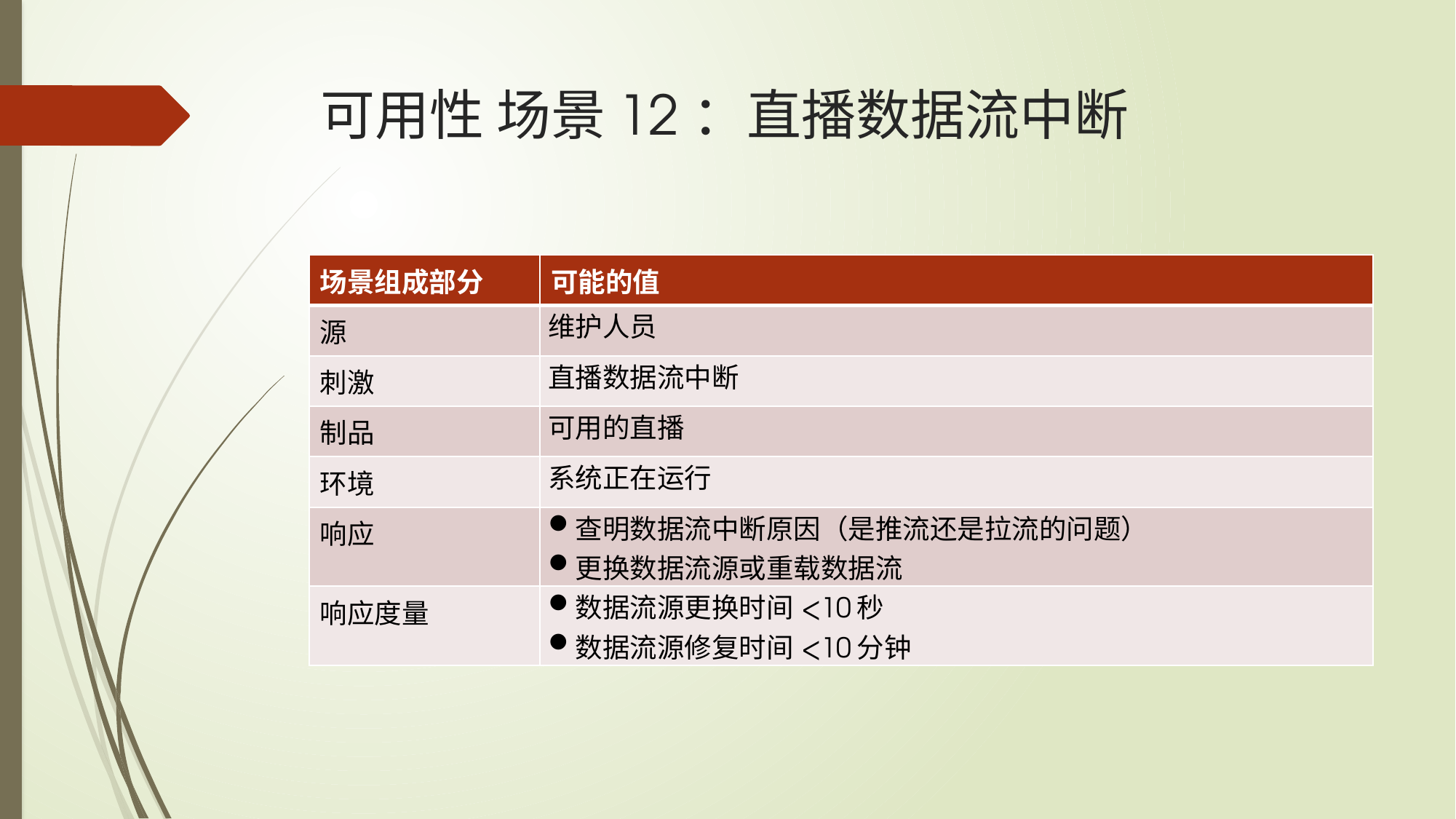

# 可用性 场景12：直播数据流中断
| 场景组成部分 | 可能的值 |
| --- | --- |
| 源 | 维护人员 |
| 刺激 | 直播数据流中断 |
| 制品 | 可用的直播 |
| 环境 | 系统正在运行 |
| 响应 | 查明数据流中断原因（是推流还是拉流的问题） 更换数据流源或重载数据流 |
| 响应度量 | 数据流源更换时间<10秒 数据流源修复时间<10分钟 |